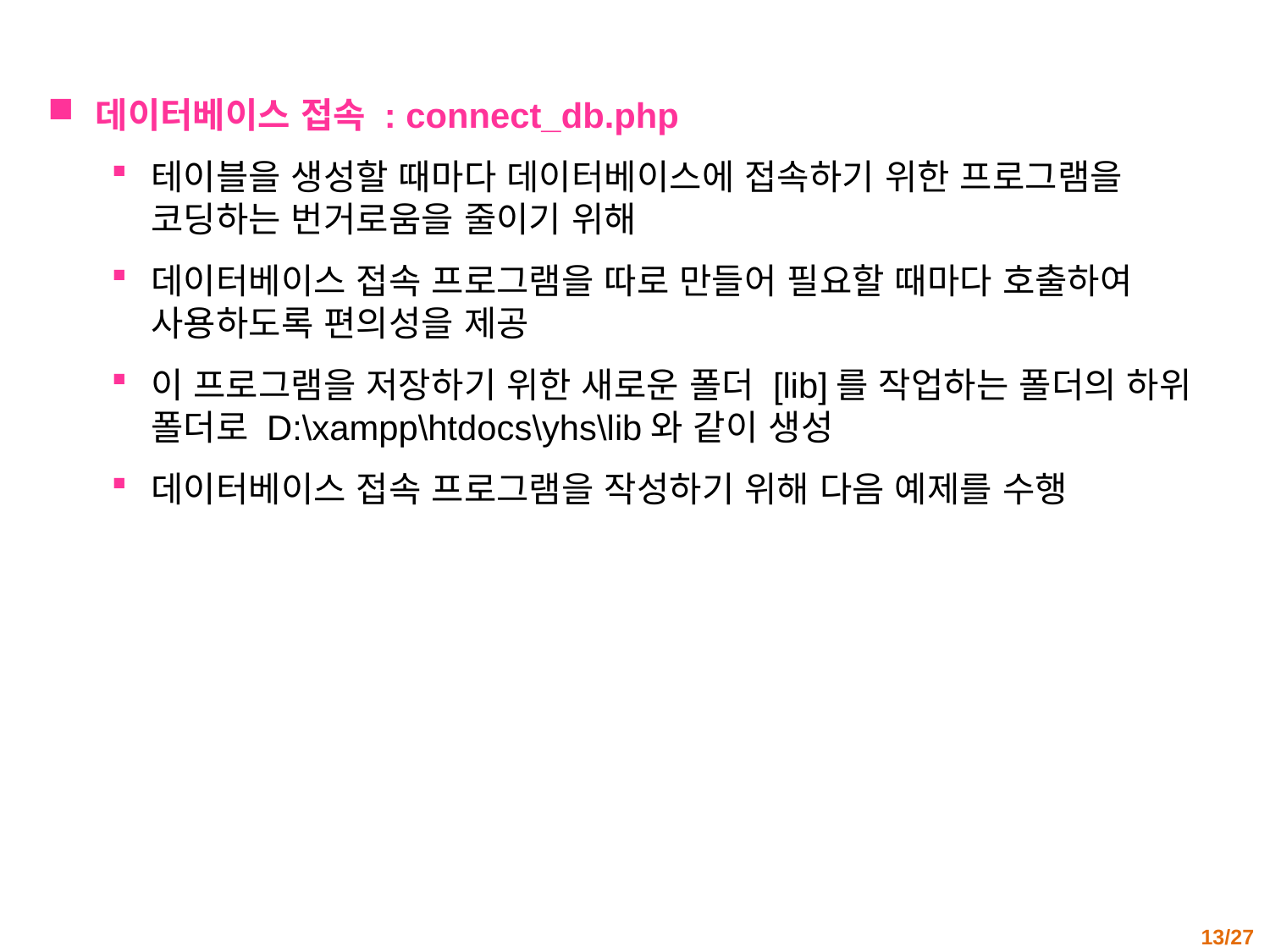

데이터베이스 접속 : connect_db.php

테이블을 생성할 때마다 데이터베이스에 접속하기 위한 프로그램을 코딩하는 번거로움을 줄이기 위해

데이터베이스 접속 프로그램을 따로 만들어 필요할 때마다 호출하여 사용하도록 편의성을 제공

이 프로그램을 저장하기 위한 새로운 폴더 [lib]를 작업하는 폴더의 하위 폴더로 D:\xampp\htdocs\yhs\lib와 같이 생성

데이터베이스 접속 프로그램을 작성하기 위해 다음 예제를 수행